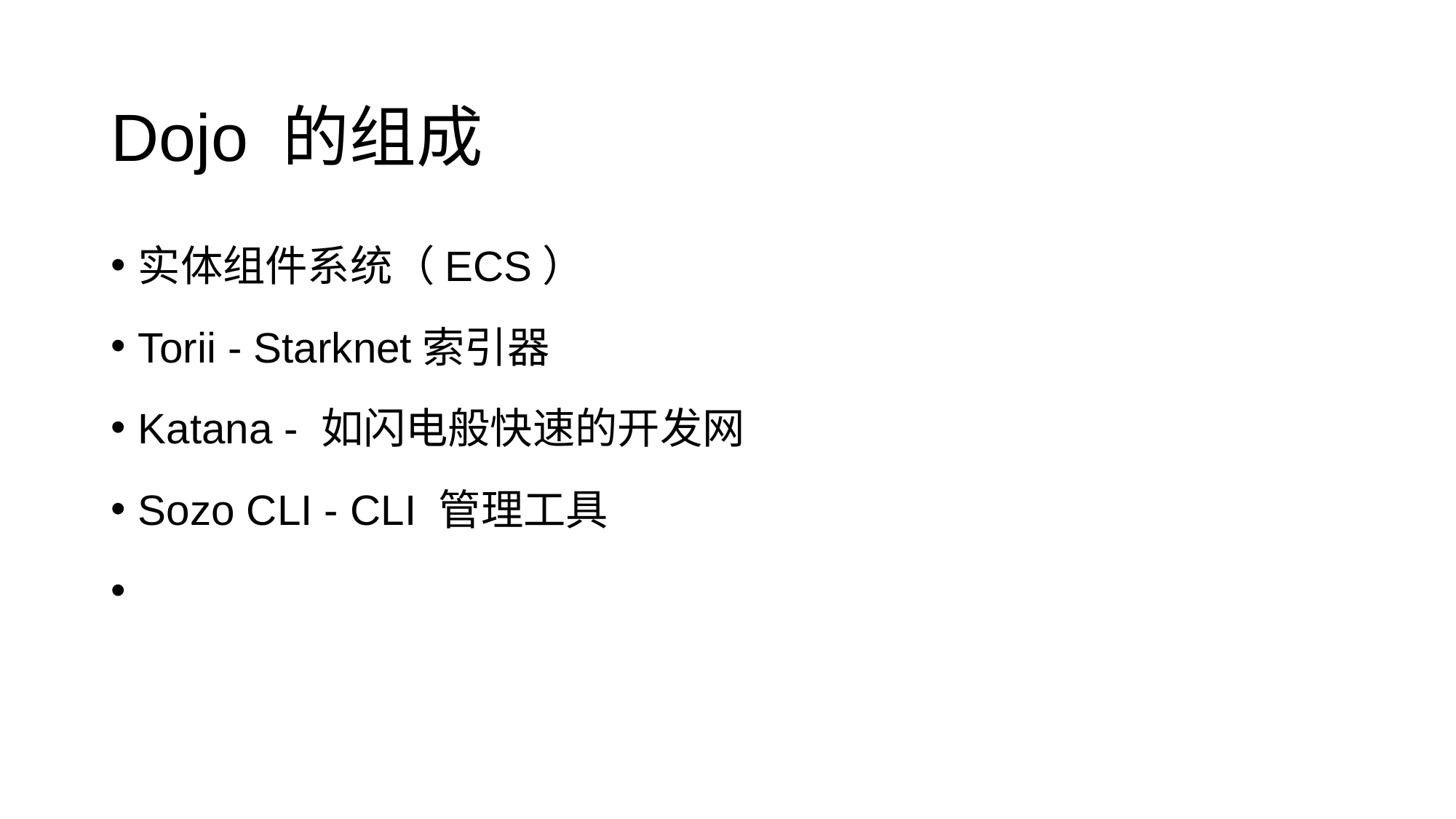

# Dojo 的组成
实体组件系统（ECS）
Torii - Starknet索引器
Katana - 如闪电般快速的开发网
Sozo CLI - CLI 管理工具